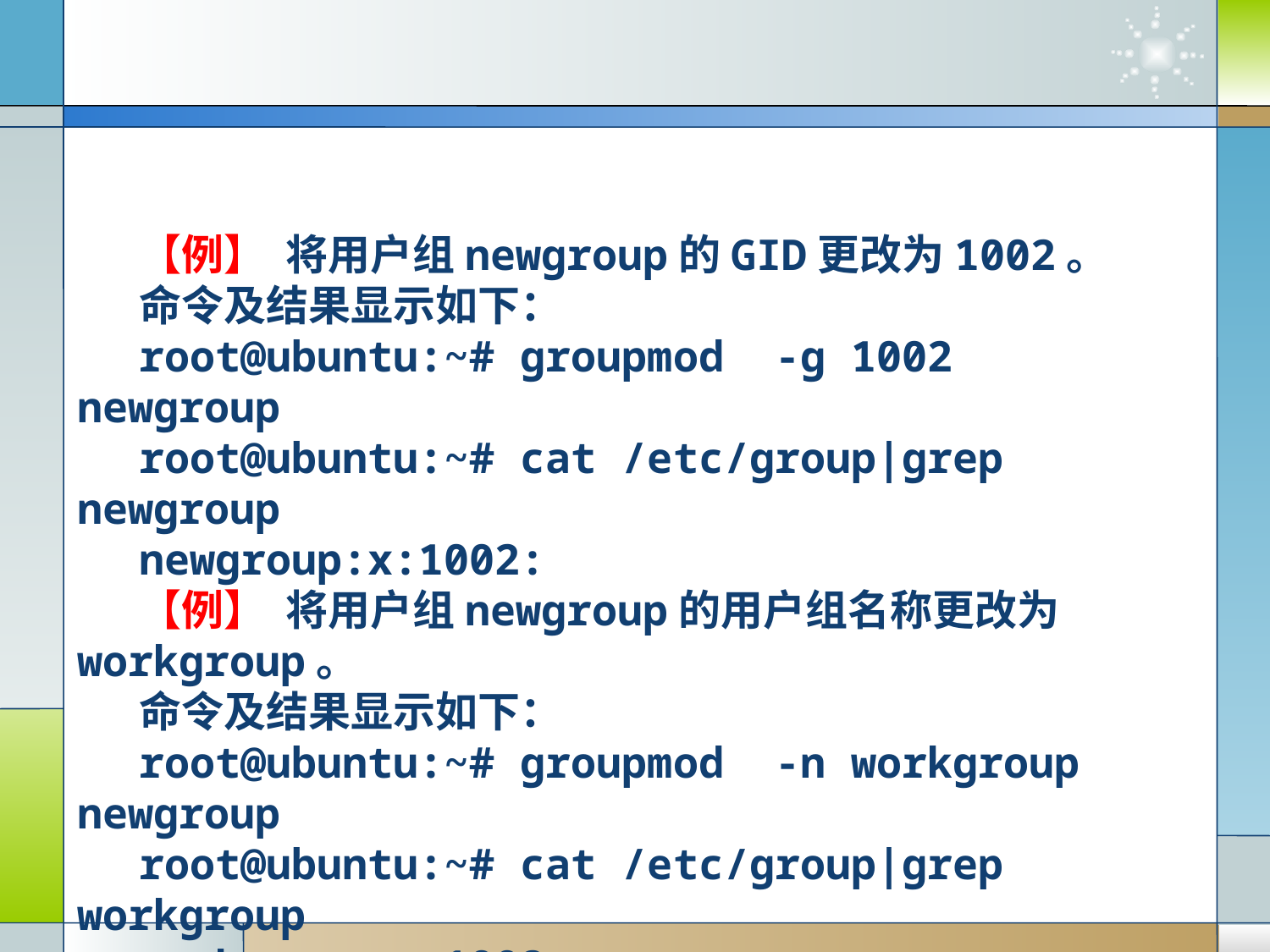

【例】  将用户组newgroup的GID更改为1002。
命令及结果显示如下：
root@ubuntu:~# groupmod  -g 1002 newgroup
root@ubuntu:~# cat /etc/group|grep newgroup
newgroup:x:1002:
【例】  将用户组newgroup的用户组名称更改为workgroup。
命令及结果显示如下：
root@ubuntu:~# groupmod  -n workgroup newgroup
root@ubuntu:~# cat /etc/group|grep workgroup
workgroup:x:1002: